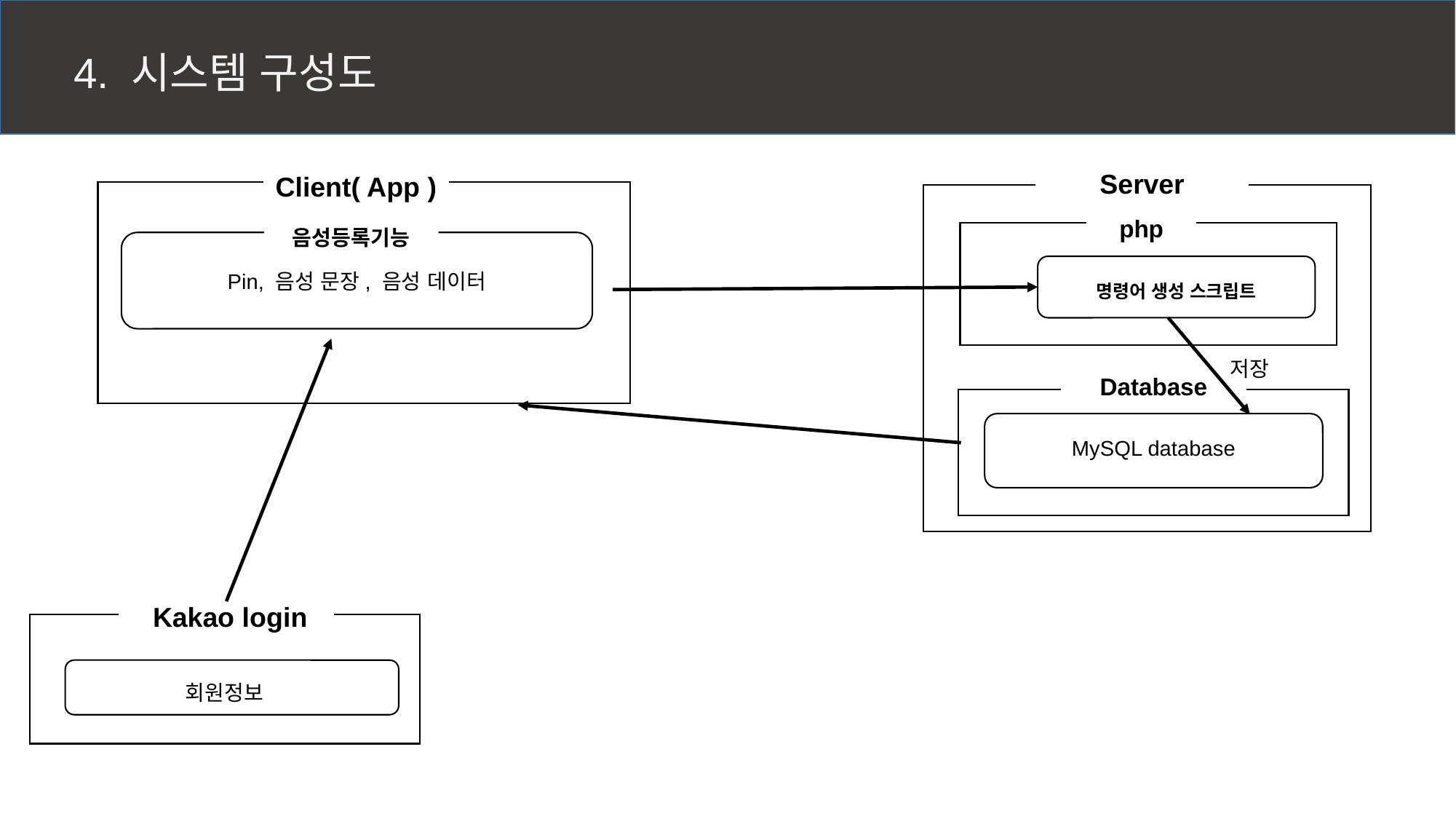

# 4. 시스템 구성도
Client( App )
Server

php

명령어 생성 스크립트

저장
Database

MySQL database

음성등록기능
Pin, 음성 문장, 음성 데이터
 Kakao login

회원정보